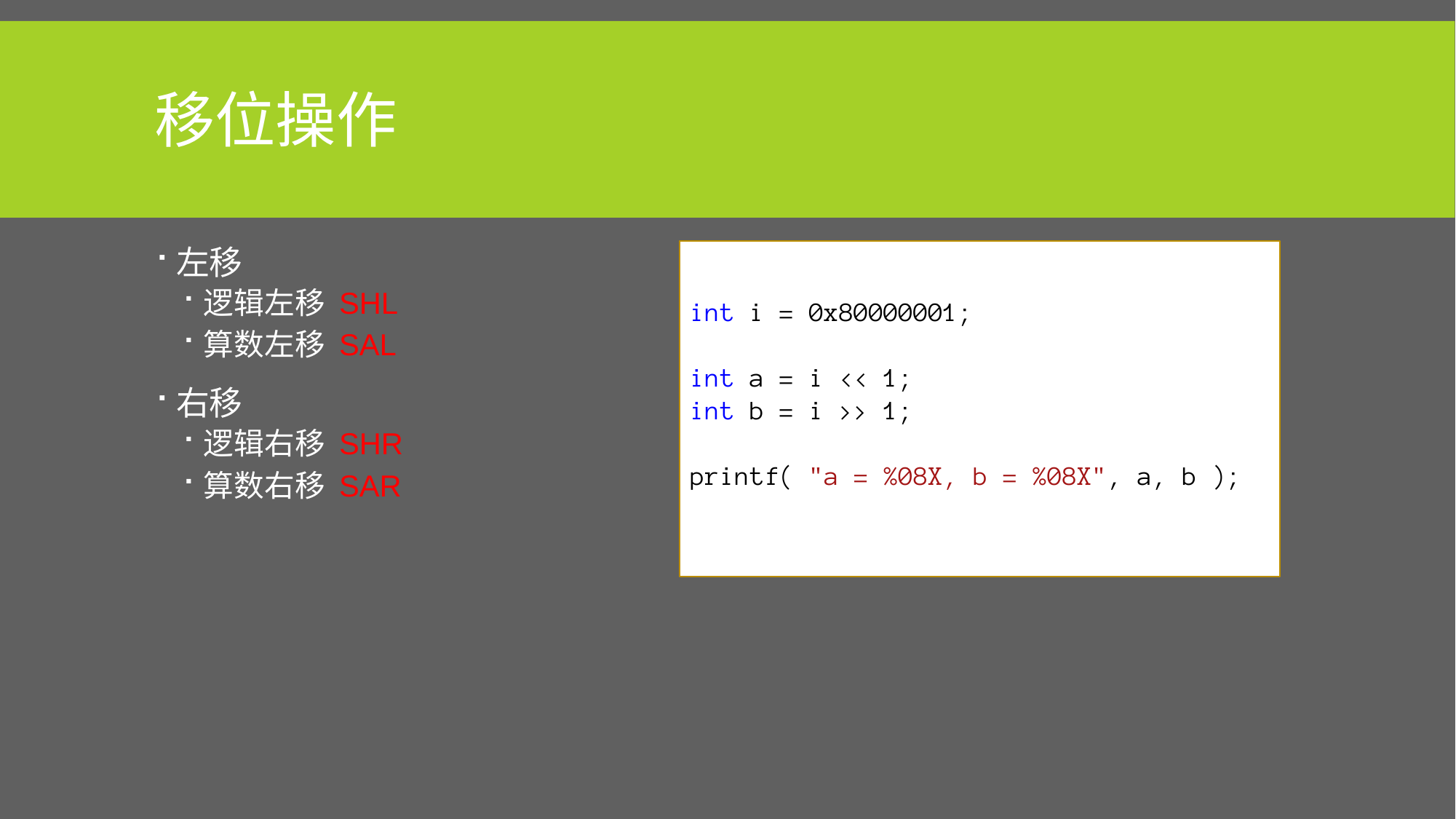

# 移位操作
左移
逻辑左移 SHL
算数左移 SAL
右移
逻辑右移 SHR
算数右移 SAR

int i = 0x80000001;

int a = i << 1;
int b = i >> 1;

printf( "a = %08X, b = %08X", a, b );